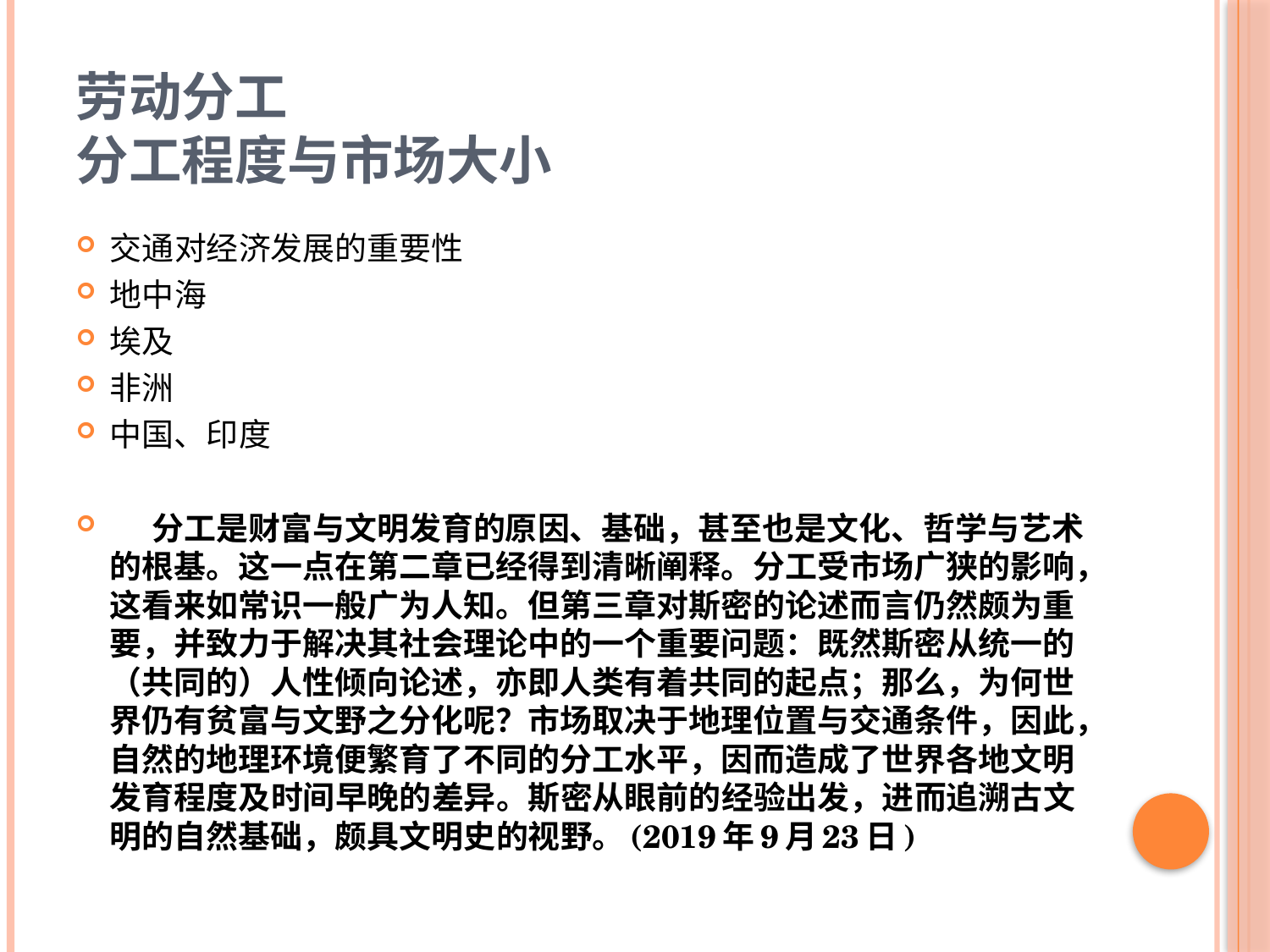

# 劳动分工 分工程度与市场大小
交通对经济发展的重要性
地中海
埃及
非洲
中国、印度

     分工是财富与文明发育的原因、基础，甚至也是文化、哲学与艺术的根基。这一点在第二章已经得到清晰阐释。分工受市场广狭的影响，这看来如常识一般广为人知。但第三章对斯密的论述而言仍然颇为重要，并致力于解决其社会理论中的一个重要问题：既然斯密从统一的（共同的）人性倾向论述，亦即人类有着共同的起点；那么，为何世界仍有贫富与文野之分化呢？市场取决于地理位置与交通条件，因此，自然的地理环境便繁育了不同的分工水平，因而造成了世界各地文明发育程度及时间早晚的差异。斯密从眼前的经验出发，进而追溯古文明的自然基础，颇具文明史的视野。(2019年9月23日)